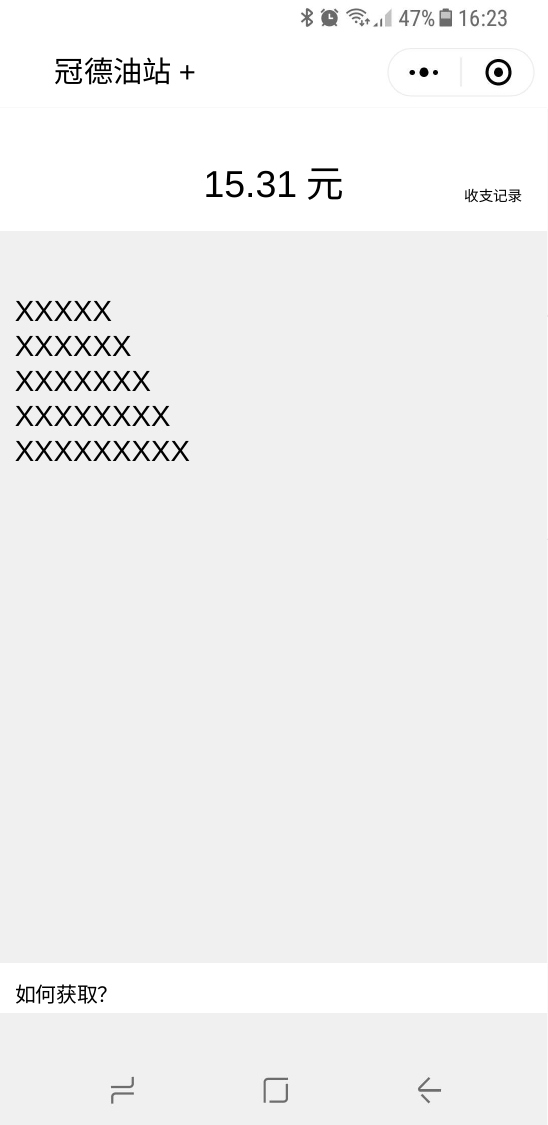

15.31元
收支记录
XXXXX
XXXXXX
XXXXXXX
XXXXXXXX
XXXXXXXXX
如何获取？